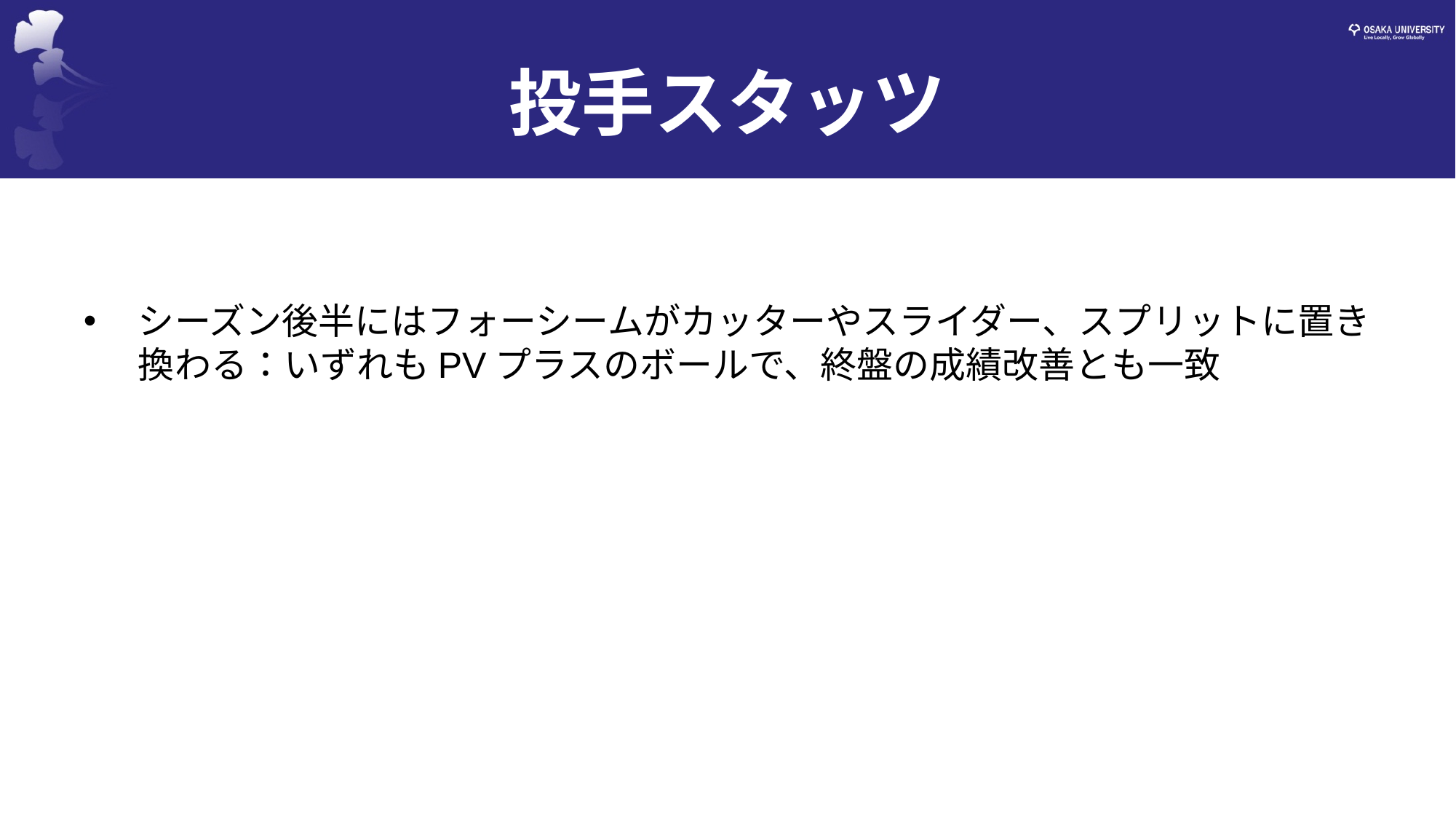

# 投手スタッツ

シーズン後半にはフォーシームがカッターやスライダー、スプリットに置き換わる：いずれもPVプラスのボールで、終盤の成績改善とも一致